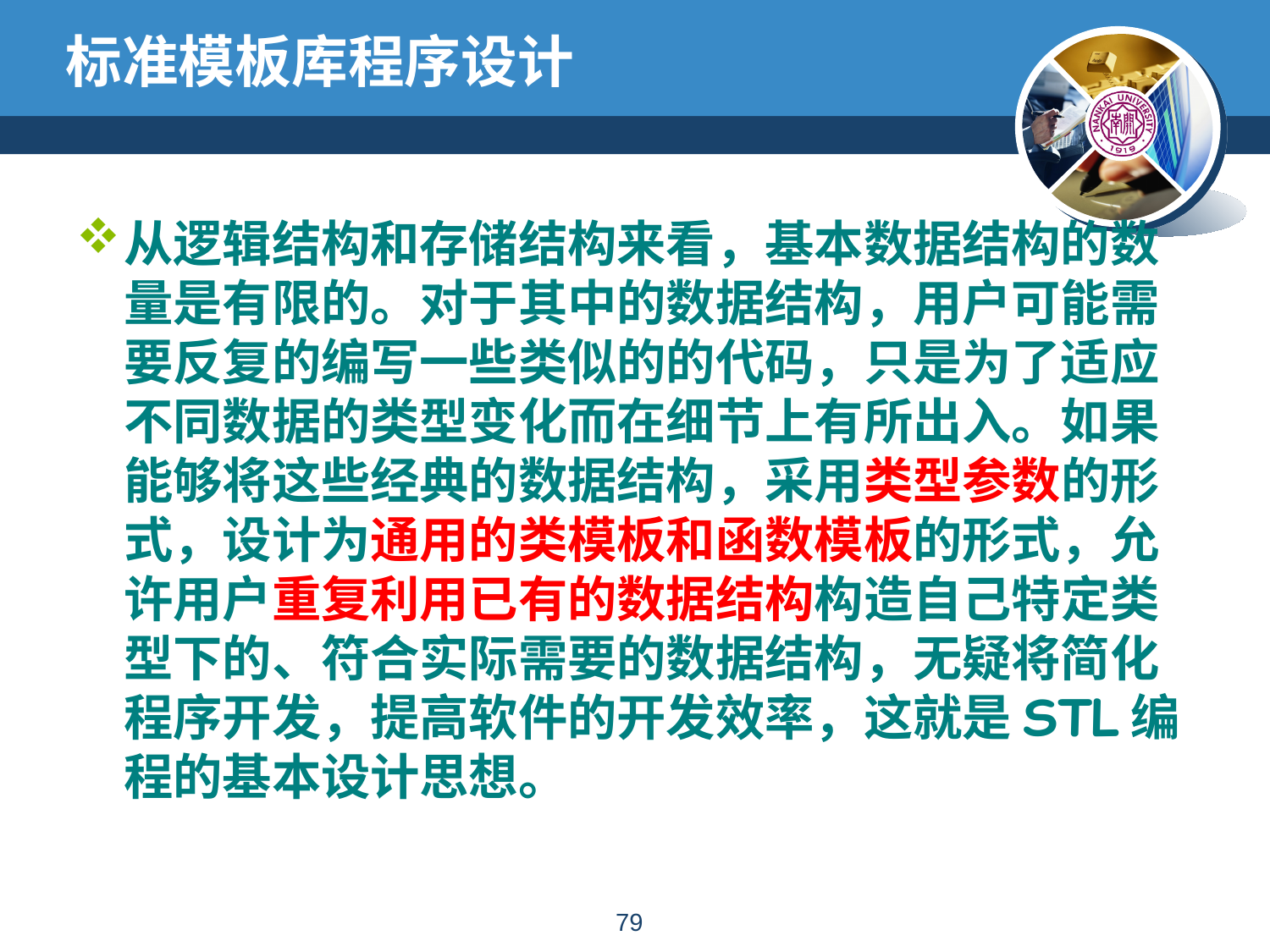

# 标准模板库程序设计
从逻辑结构和存储结构来看，基本数据结构的数量是有限的。对于其中的数据结构，用户可能需要反复的编写一些类似的的代码，只是为了适应不同数据的类型变化而在细节上有所出入。如果能够将这些经典的数据结构，采用类型参数的形式，设计为通用的类模板和函数模板的形式，允许用户重复利用已有的数据结构构造自己特定类型下的、符合实际需要的数据结构，无疑将简化程序开发，提高软件的开发效率，这就是STL编程的基本设计思想。
79